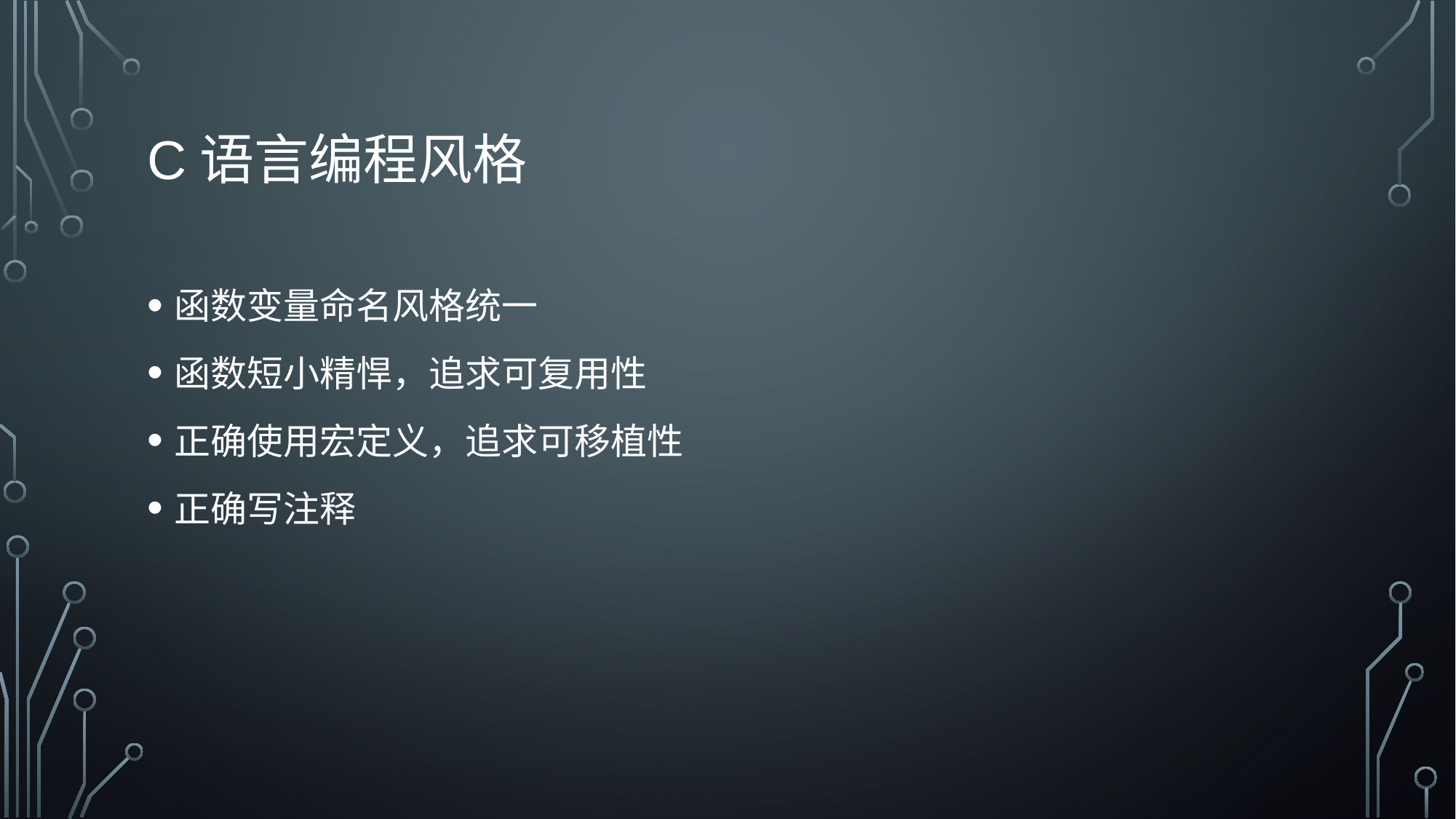

# C语言编程风格
函数变量命名风格统一
函数短小精悍，追求可复用性
正确使用宏定义，追求可移植性
正确写注释